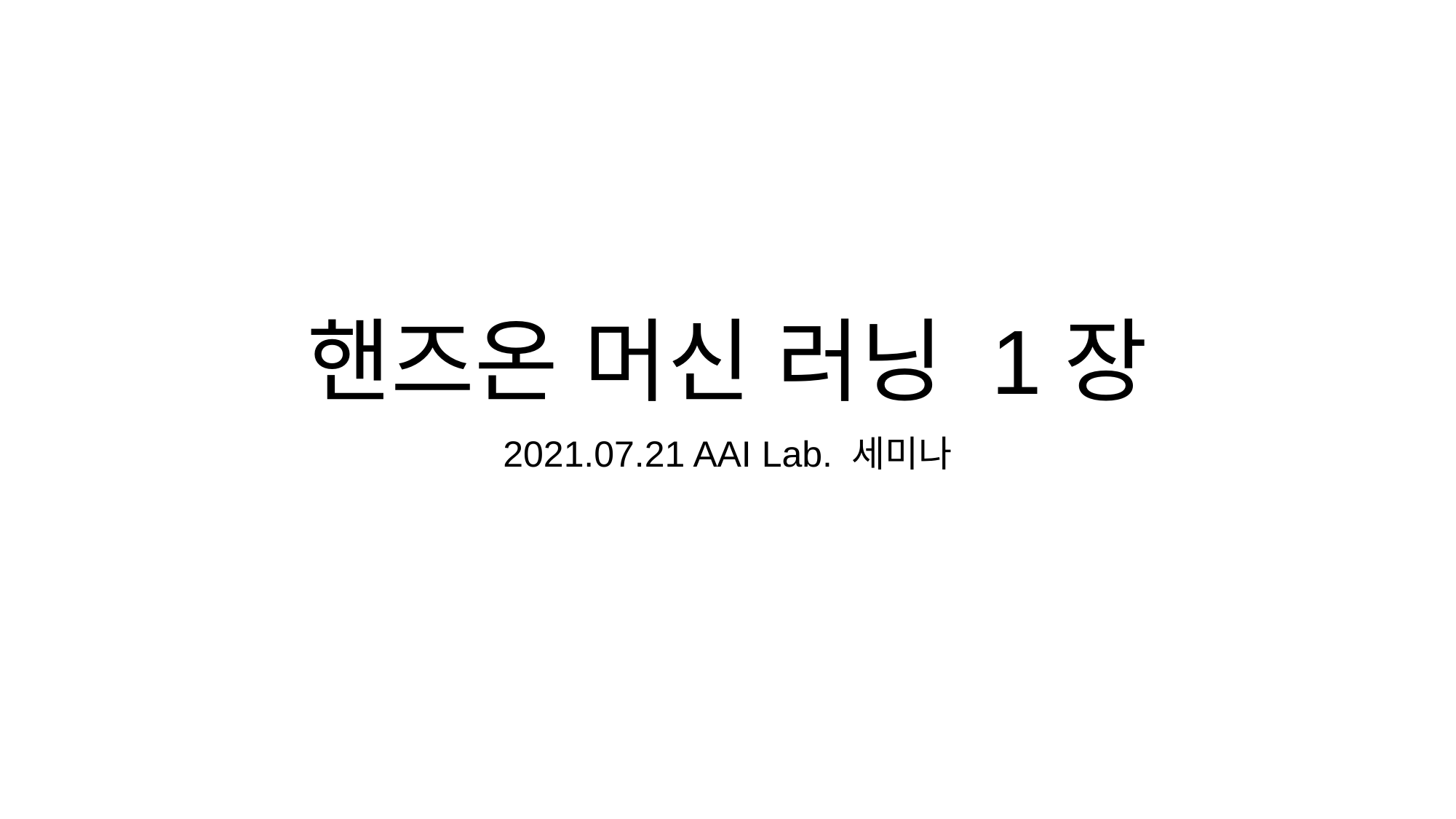

# 핸즈온 머신 러닝 1장
2021.07.21 AAI Lab. 세미나